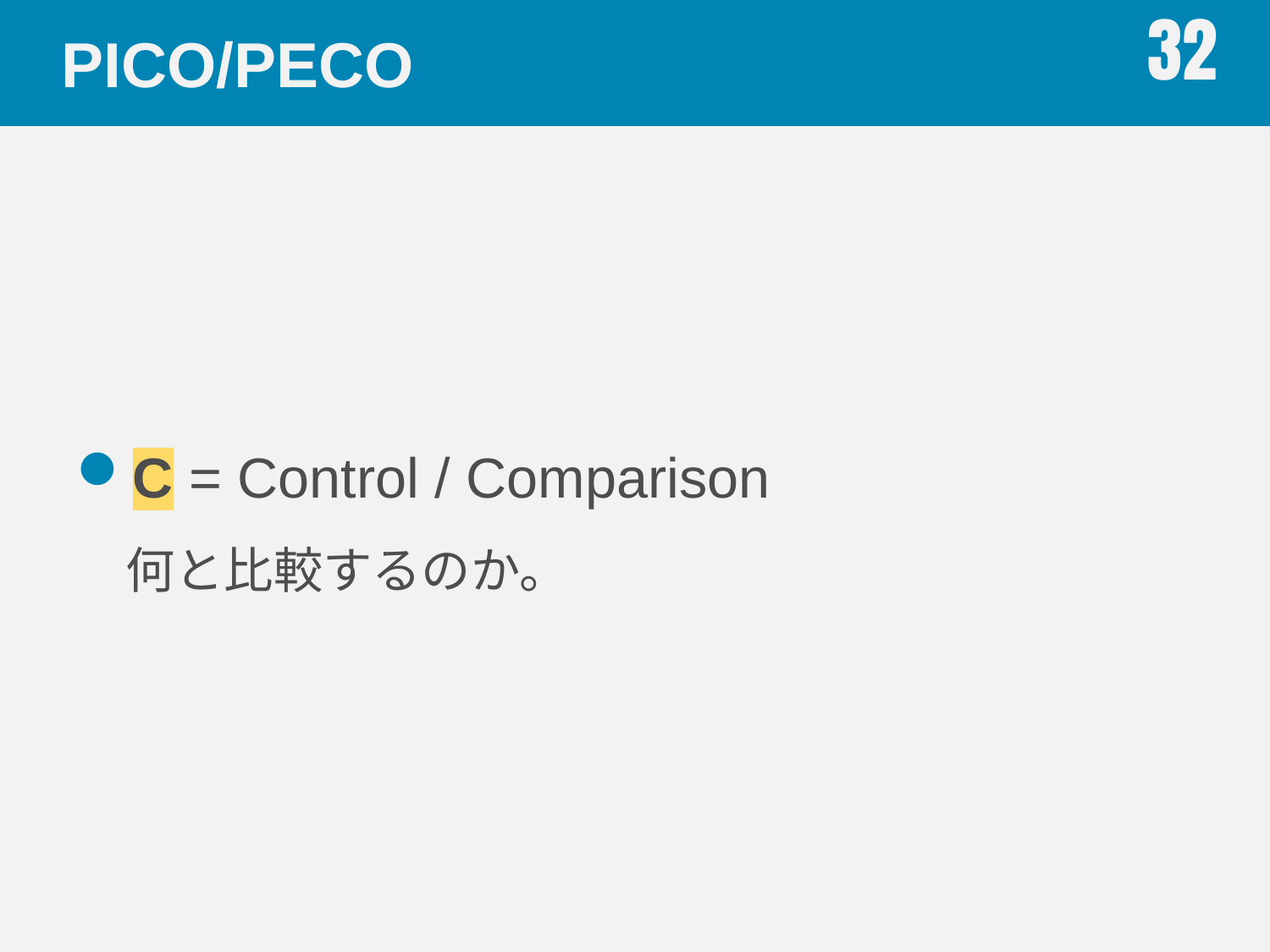

# PICO/PECO
32
C = Control / Comparison
何と比較するのか。